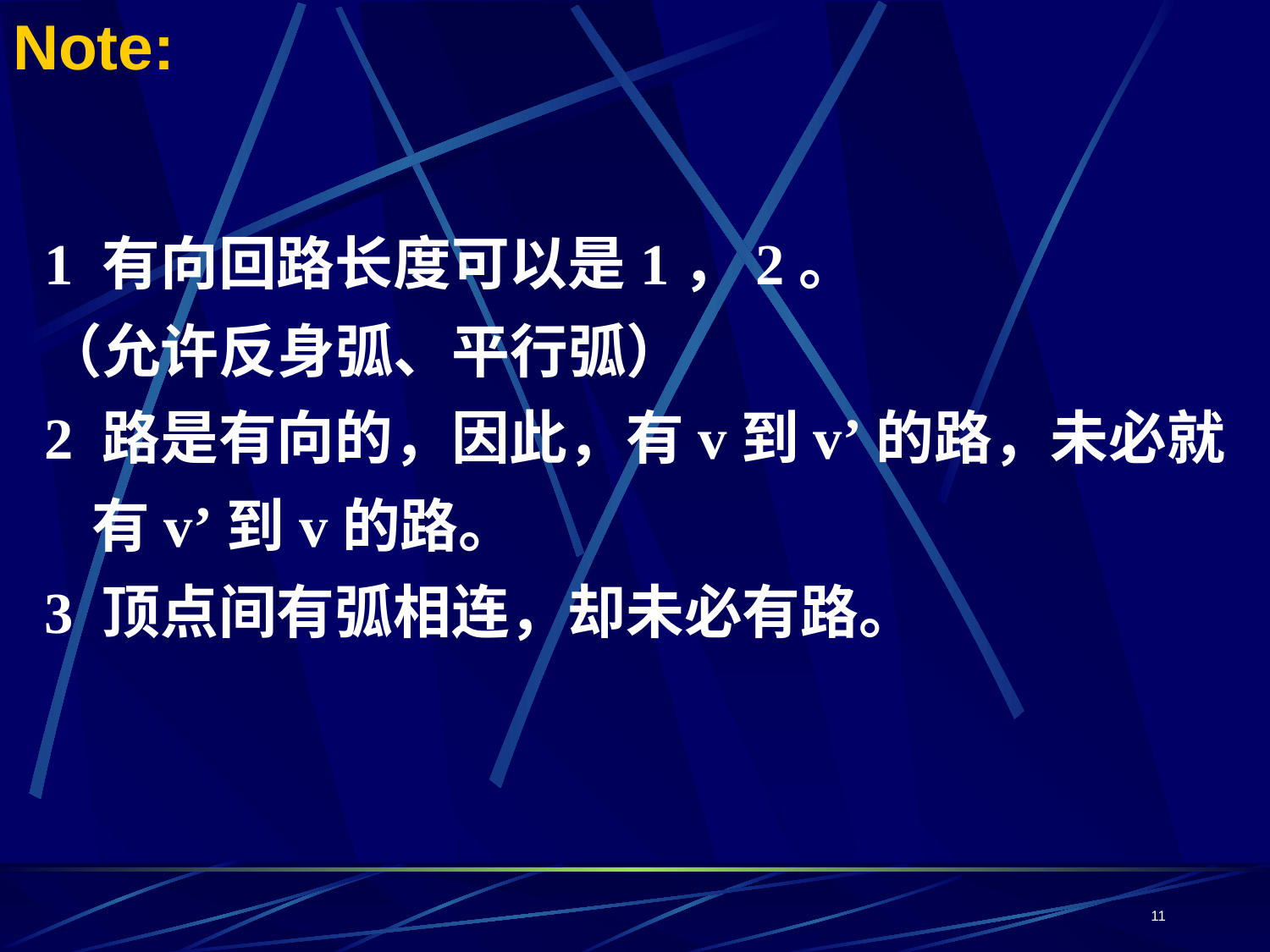

# Note:

1 有向回路长度可以是1，2。
（允许反身弧、平行弧）
2 路是有向的，因此，有v到v’的路，未必就有v’到v的路。
3 顶点间有弧相连，却未必有路。

11